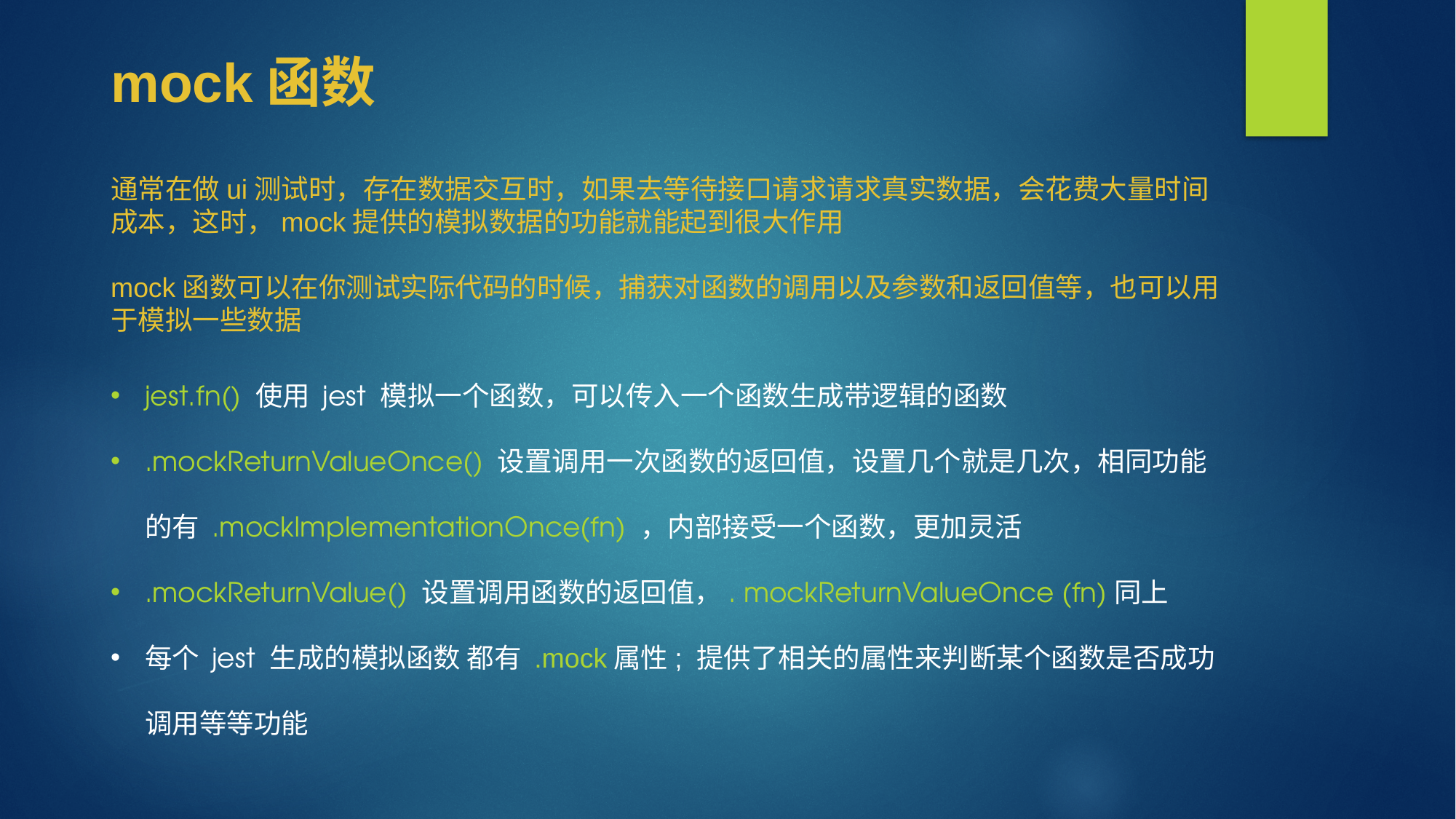

mock函数
通常在做ui测试时，存在数据交互时，如果去等待接口请求请求真实数据，会花费大量时间成本，这时，mock提供的模拟数据的功能就能起到很大作用

mock函数可以在你测试实际代码的时候，捕获对函数的调用以及参数和返回值等，也可以用于模拟一些数据
jest.fn() 使用 jest 模拟一个函数，可以传入一个函数生成带逻辑的函数
.mockReturnValueOnce() 设置调用一次函数的返回值，设置几个就是几次，相同功能的有 .mockImplementationOnce(fn) ，内部接受一个函数，更加灵活
.mockReturnValue() 设置调用函数的返回值，. mockReturnValueOnce (fn)同上
每个 jest 生成的模拟函数 都有 .mock属性; 提供了相关的属性来判断某个函数是否成功调用等等功能